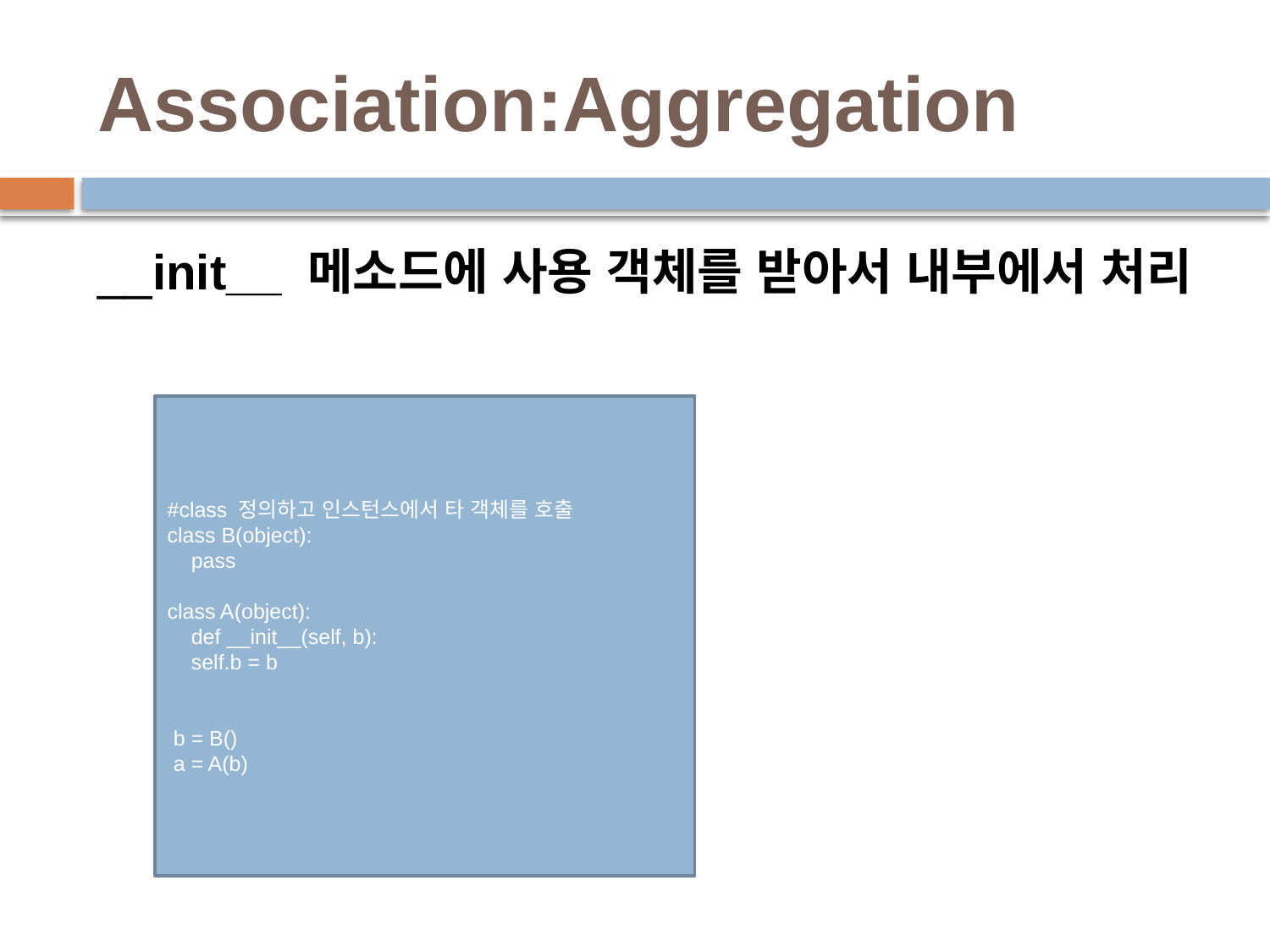

# Association:Aggregation
__init__ 메소드에 사용 객체를 받아서 내부에서 처리
#class 정의하고 인스턴스에서 타 객체를 호출
class B(object):
    pass

class A(object):
    def __init__(self, b):
    self.b = b

 b = B()
 a = A(b)